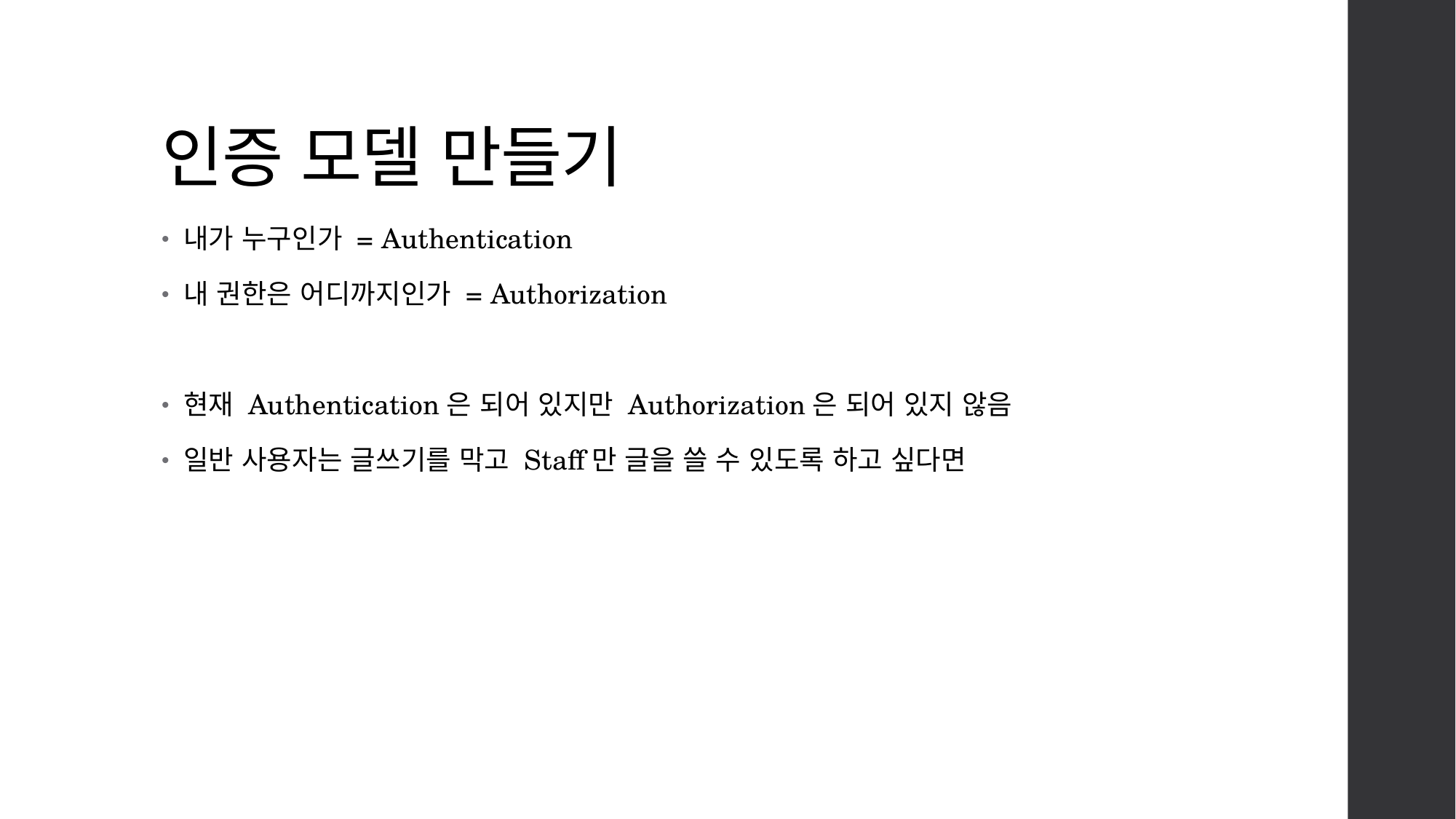

# 인증 모델 만들기
내가 누구인가 = Authentication
내 권한은 어디까지인가 = Authorization

현재 Authentication은 되어 있지만 Authorization은 되어 있지 않음
일반 사용자는 글쓰기를 막고 Staff만 글을 쓸 수 있도록 하고 싶다면